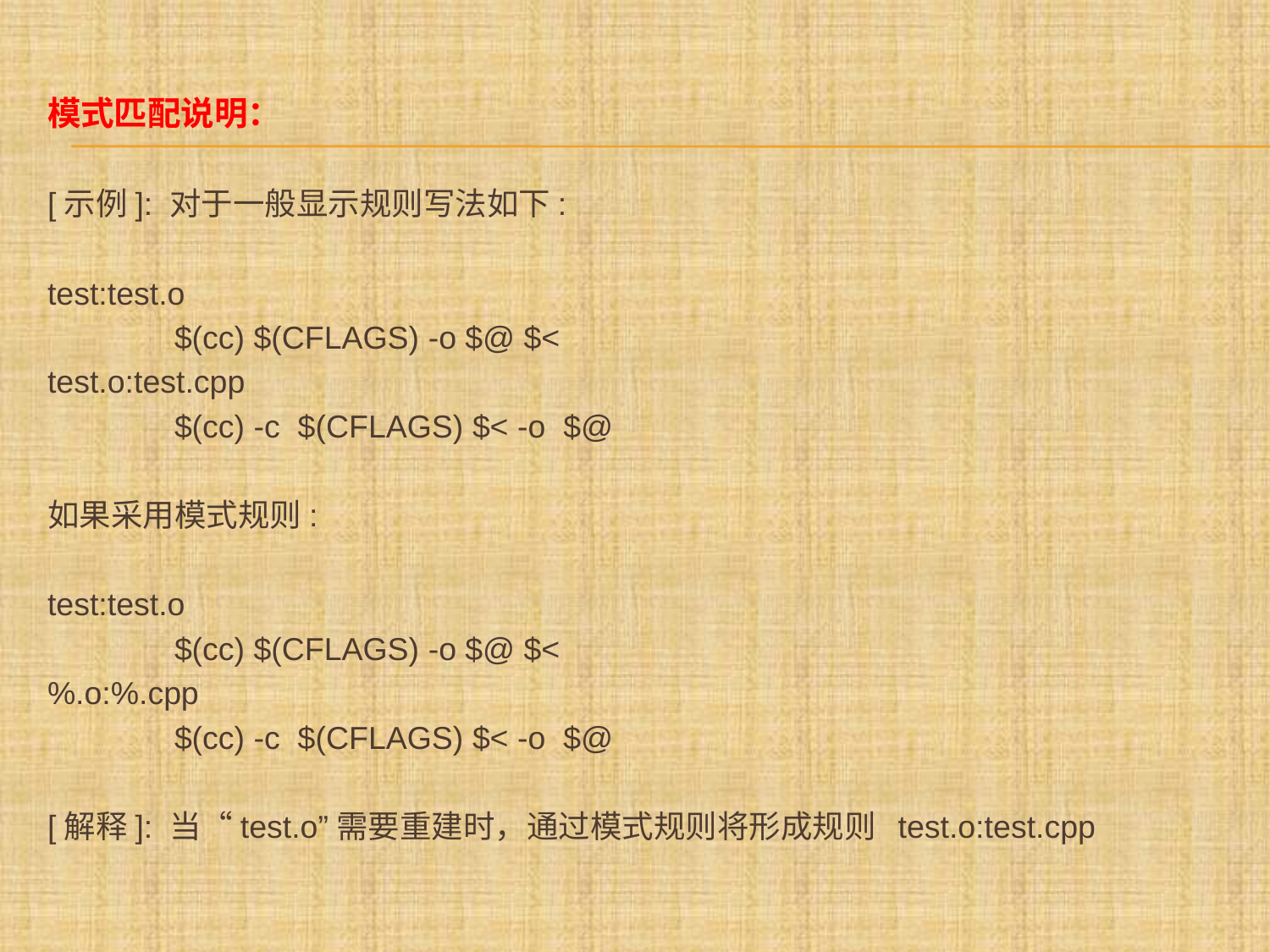

模式匹配说明：

[示例]: 对于一般显示规则写法如下:

test:test.o
	$(cc) $(CFLAGS) -o $@ $<
test.o:test.cpp
	$(cc) -c  $(CFLAGS) $< -o  $@

如果采用模式规则:

test:test.o
	$(cc) $(CFLAGS) -o $@ $<
%.o:%.cpp
	$(cc) -c  $(CFLAGS) $< -o  $@

[解释]: 当“test.o”需要重建时，通过模式规则将形成规则  test.o:test.cpp